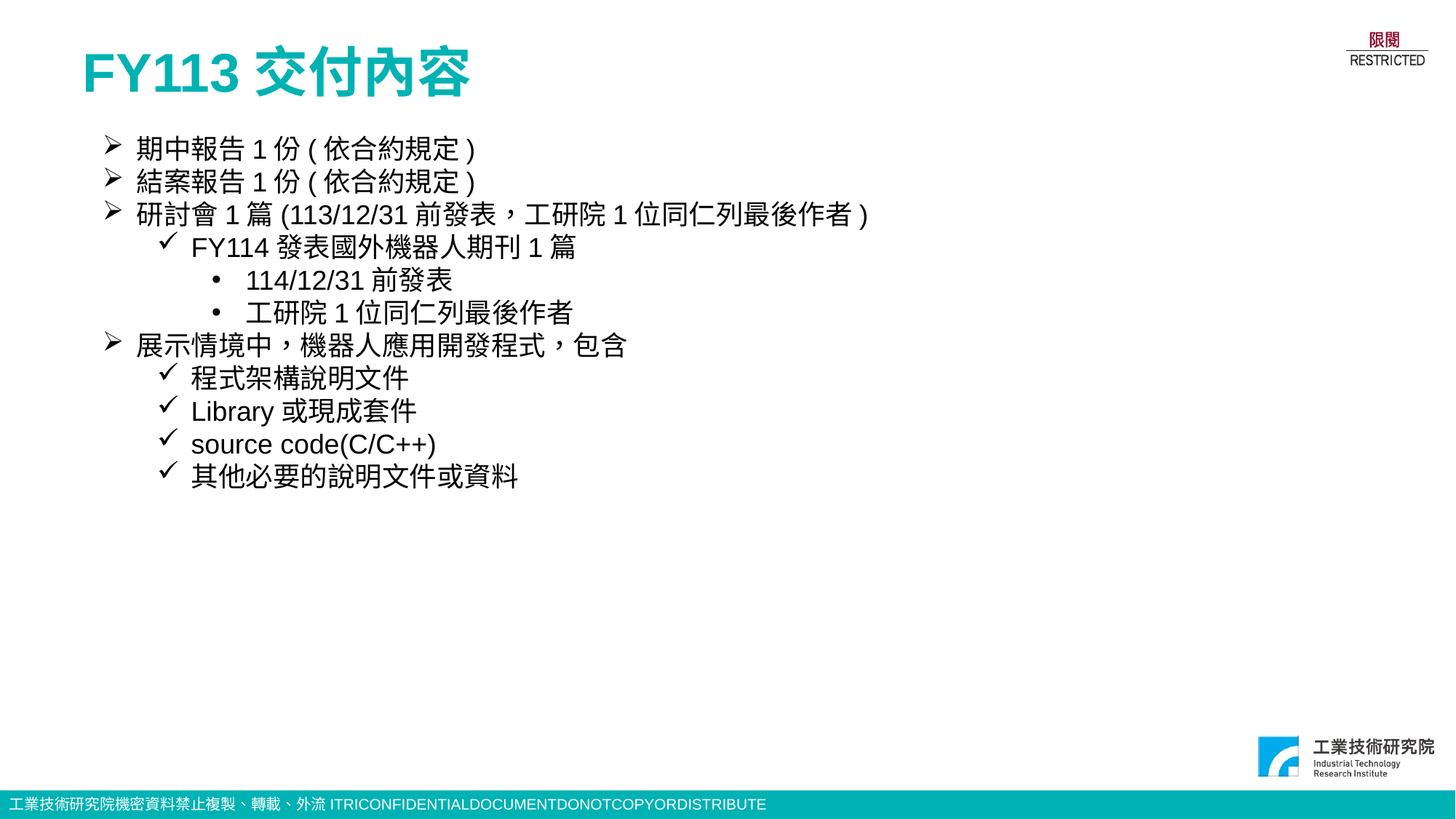

# FY113交付內容
期中報告1份(依合約規定)
結案報告1份(依合約規定)
研討會1篇(113/12/31前發表，工研院1位同仁列最後作者)
FY114發表國外機器人期刊1篇
114/12/31前發表
工研院1位同仁列最後作者
展示情境中，機器人應用開發程式，包含
程式架構說明文件
Library或現成套件
source code(C/C++)
其他必要的說明文件或資料